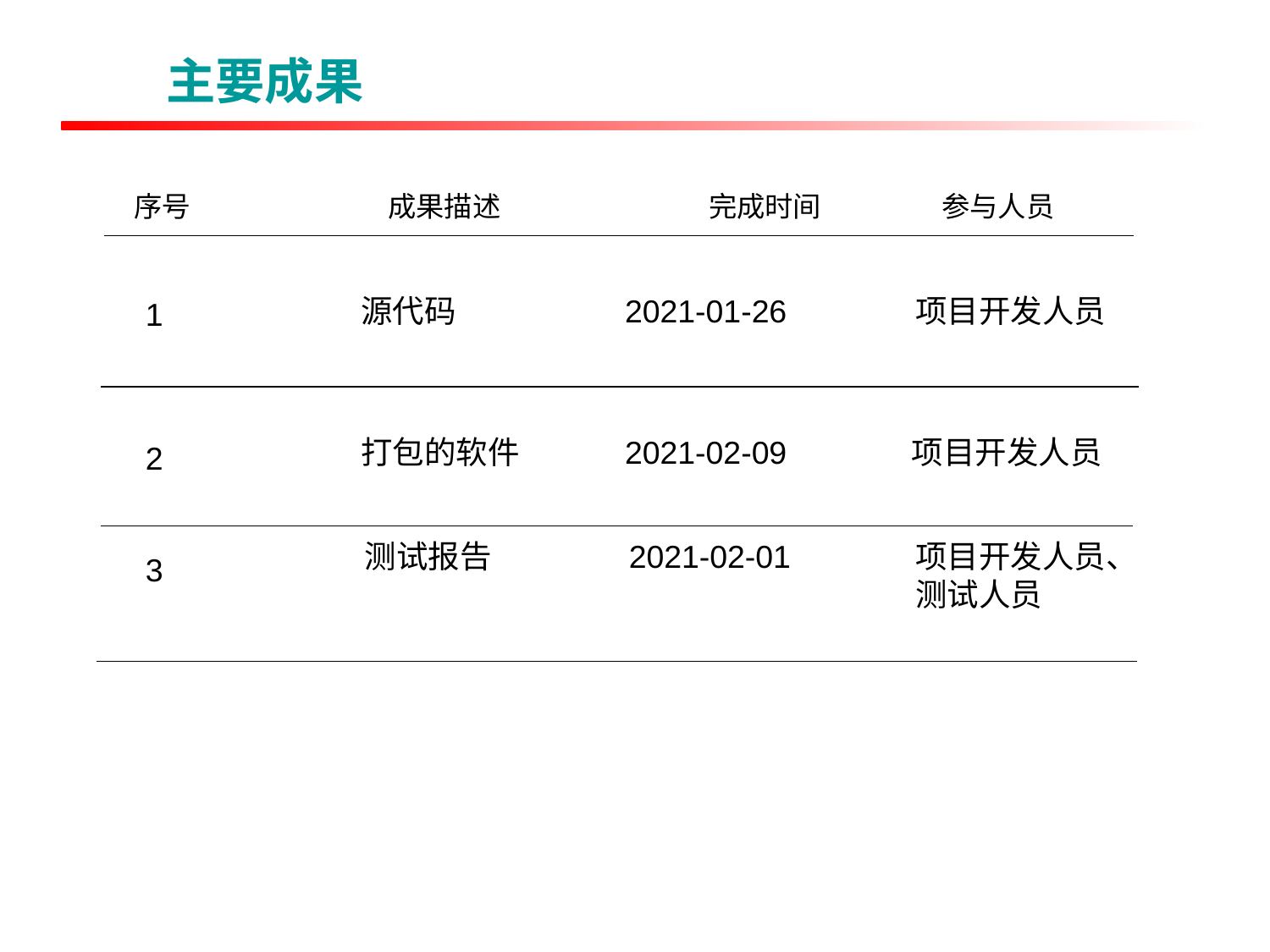

主要成果
| 序号 | 成果描述 | 完成时间 | 参与人员 |
| --- | --- | --- | --- |
源代码
2021-01-26
项目开发人员
1
打包的软件
2021-02-09
项目开发人员
2
测试报告
2021-02-01
项目开发人员、测试人员
3